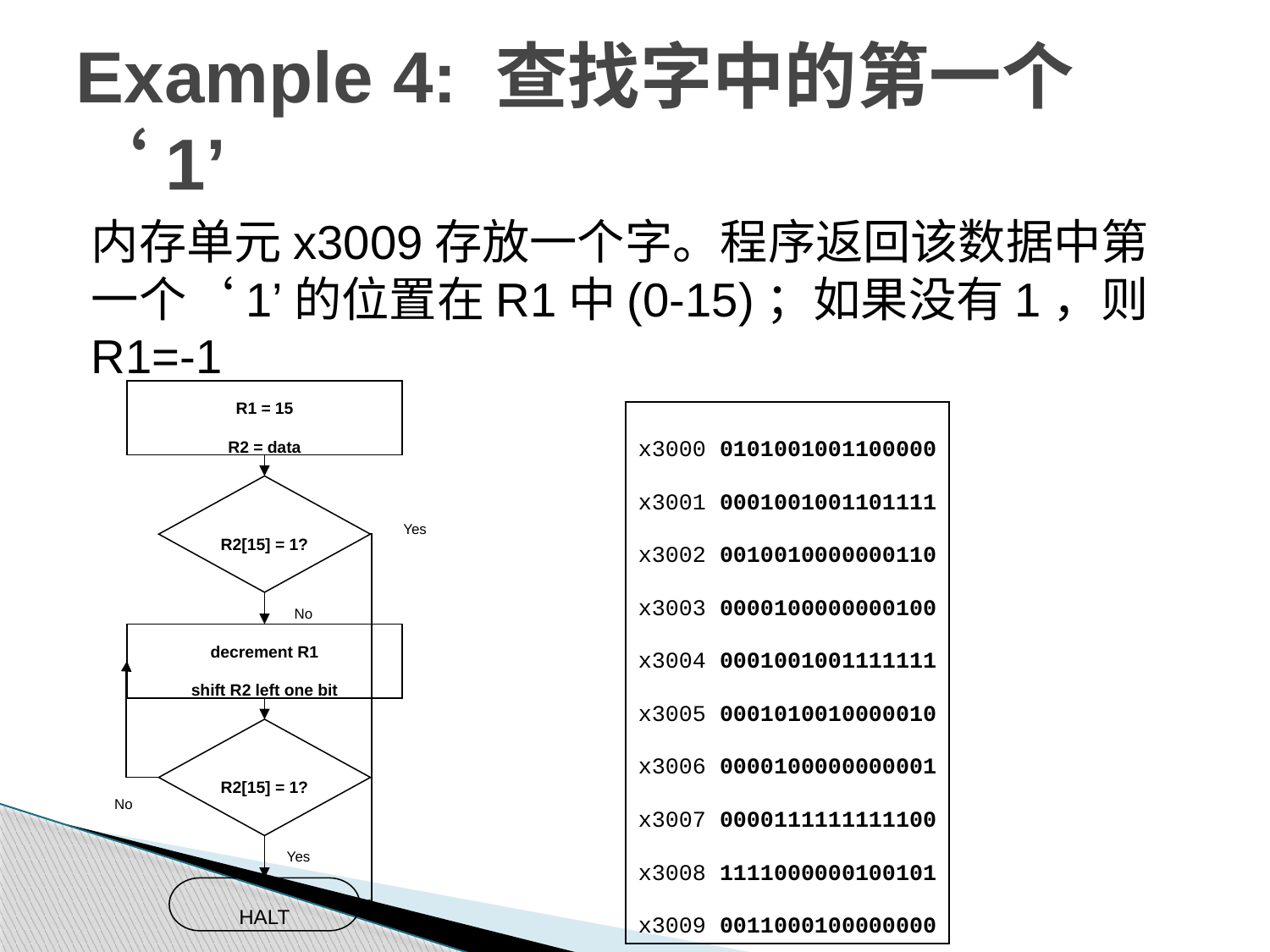

# Example 4: 查找字中的第一个‘1’
内存单元x3009存放一个字。程序返回该数据中第一个‘1’的位置在R1中(0-15)；如果没有1，则R1=-1
R1 = 15
R2 = data
x3000 0101001001100000
x3001 0001001001101111
x3002 0010010000000110
x3003 0000100000000100
x3004 0001001001111111
x3005 0001010010000010
x3006 0000100000000001
x3007 0000111111111100
x3008 1111000000100101
x3009 0011000100000000
R2[15] = 1?
Yes
No
decrement R1
shift R2 left one bit
R2[15] = 1?
No
Yes
HALT